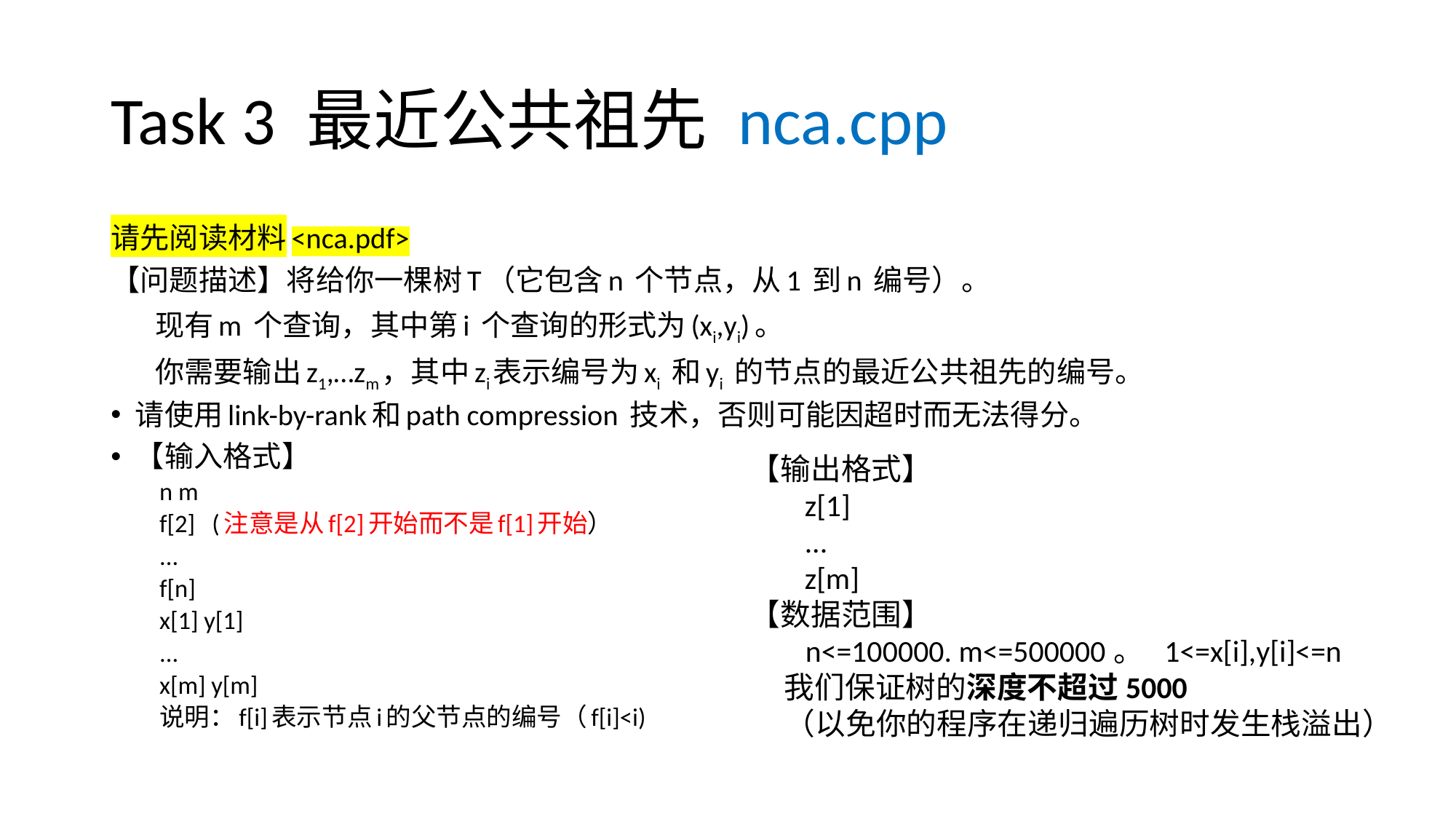

# Task 3 最近公共祖先 nca.cpp
请先阅读材料<nca.pdf>
【问题描述】将给你一棵树T（它包含n 个节点，从1 到n 编号）。
      现有m 个查询，其中第i 个查询的形式为(xi,yi)。
      你需要输出z1,…zm，其中zi表示编号为xi 和yi 的节点的最近公共祖先的编号。
请使用link-by-rank和path compression 技术，否则可能因超时而无法得分。
【输入格式】
n m
f[2]   (注意是从f[2]开始而不是f[1]开始）
...
f[n]
x[1] y[1]
...
x[m] y[m]
说明：f[i]表示节点i的父节点的编号（f[i]<i)

【输出格式】
z[1]
...
z[m]
【数据范围】
        n<=100000. m<=500000。  1<=x[i],y[i]<=n
    我们保证树的深度不超过5000
    （以免你的程序在递归遍历树时发生栈溢出）